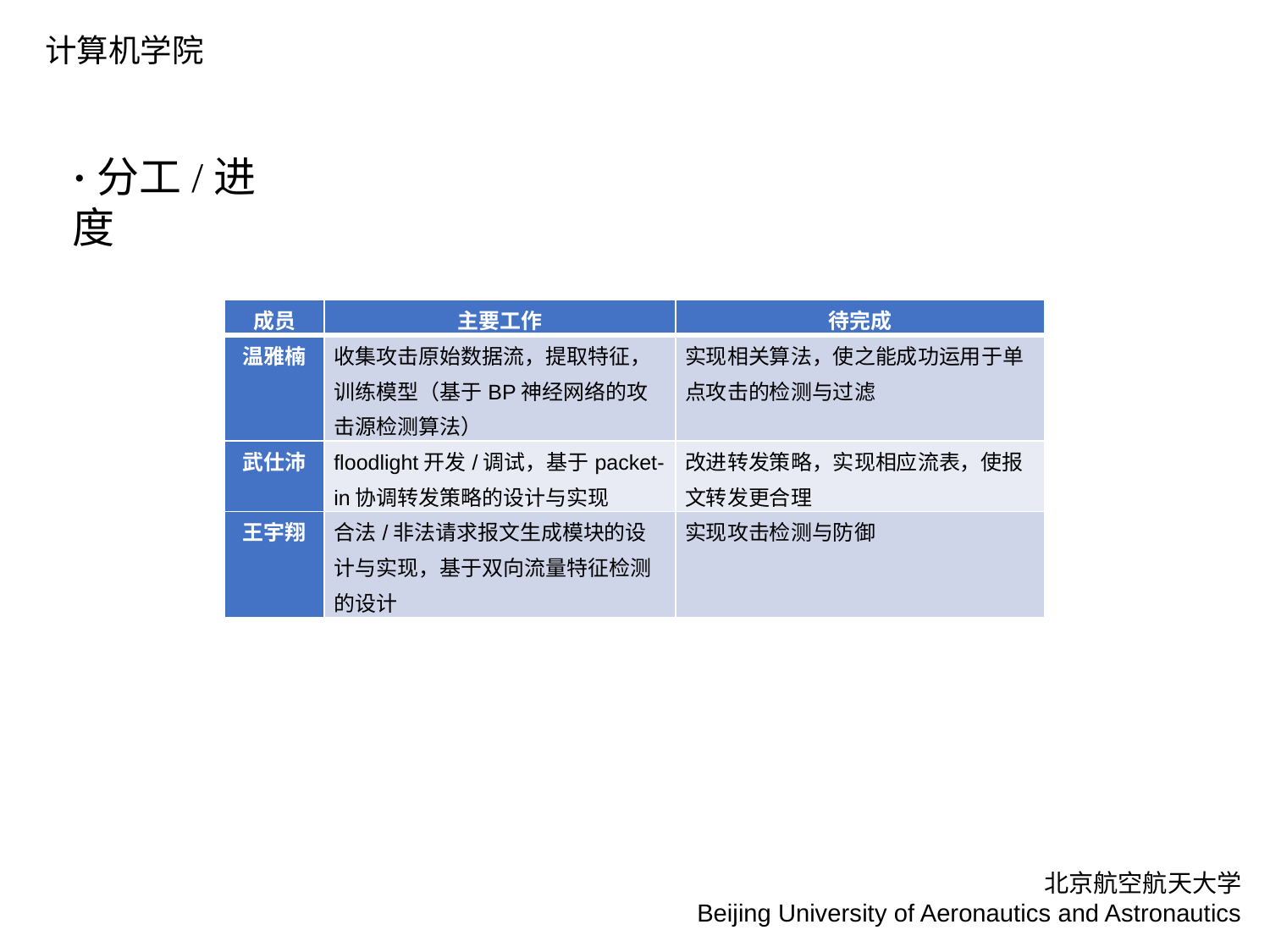

·分工/进度
| 成员 | 主要工作 | 待完成 |
| --- | --- | --- |
| 温雅楠 | 收集攻击原始数据流，提取特征，训练模型（基于BP神经网络的攻击源检测算法） | 实现相关算法，使之能成功运用于单点攻击的检测与过滤 |
| 武仕沛 | floodlight开发/调试，基于packet-in协调转发策略的设计与实现 | 改进转发策略，实现相应流表，使报文转发更合理 |
| 王宇翔 | 合法/非法请求报文生成模块的设计与实现，基于双向流量特征检测的设计 | 实现攻击检测与防御 |